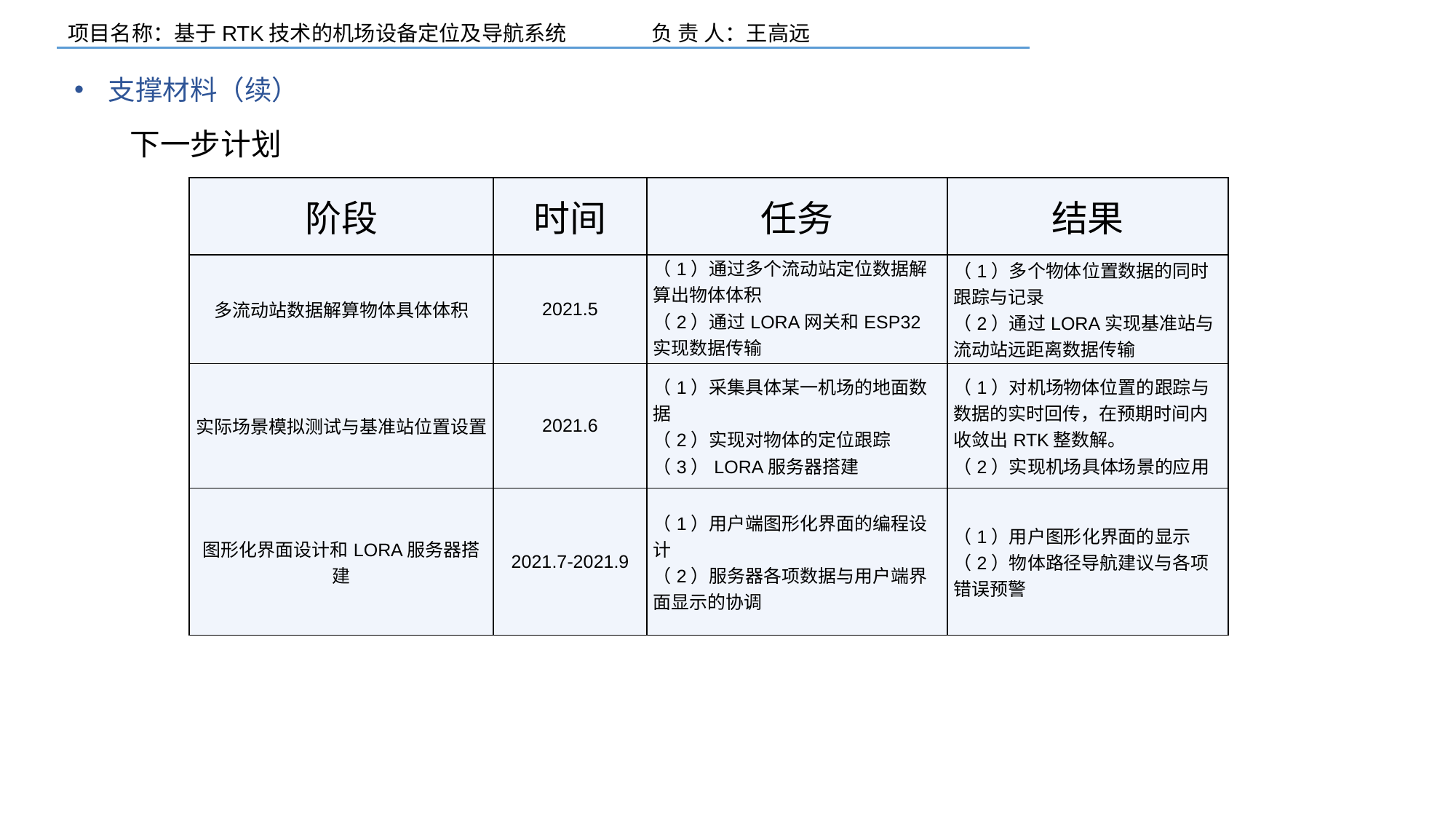

# 项目名称：基于RTK技术的机场设备定位及导航系统                  负 责 人：王高远
支撑材料（续）

下一步计划
| 阶段 | 时间 | 任务 | 结果 |
| --- | --- | --- | --- |
| 多流动站数据解算物体具体体积 | 2021.5 | （1）通过多个流动站定位数据解算出物体体积 （2）通过LORA网关和ESP32实现数据传输 （3）利用widora解算RTK数据 | （1）多个物体位置数据的同时跟踪与记录 （2）通过LORA实现基准站与流动站远距离数据传输 |
| 实际场景模拟测试与基准站位置设置 | 2021.6 | （1）采集具体某一机场的地面数据 （2）实现对物体的定位跟踪 （3）LORA服务器搭建 | （1）对机场物体位置的跟踪与数据的实时回传，在预期时间内收敛出RTK整数解。 （2）实现机场具体场景的应用 |
| 图形化界面设计和LORA服务器搭建 | 2021.7-2021.9 | （1）用户端图形化界面的编程设计 （2）服务器各项数据与用户端界面显示的协调 | （1）用户图形化界面的显示 （2）物体路径导航建议与各项错误预警 |